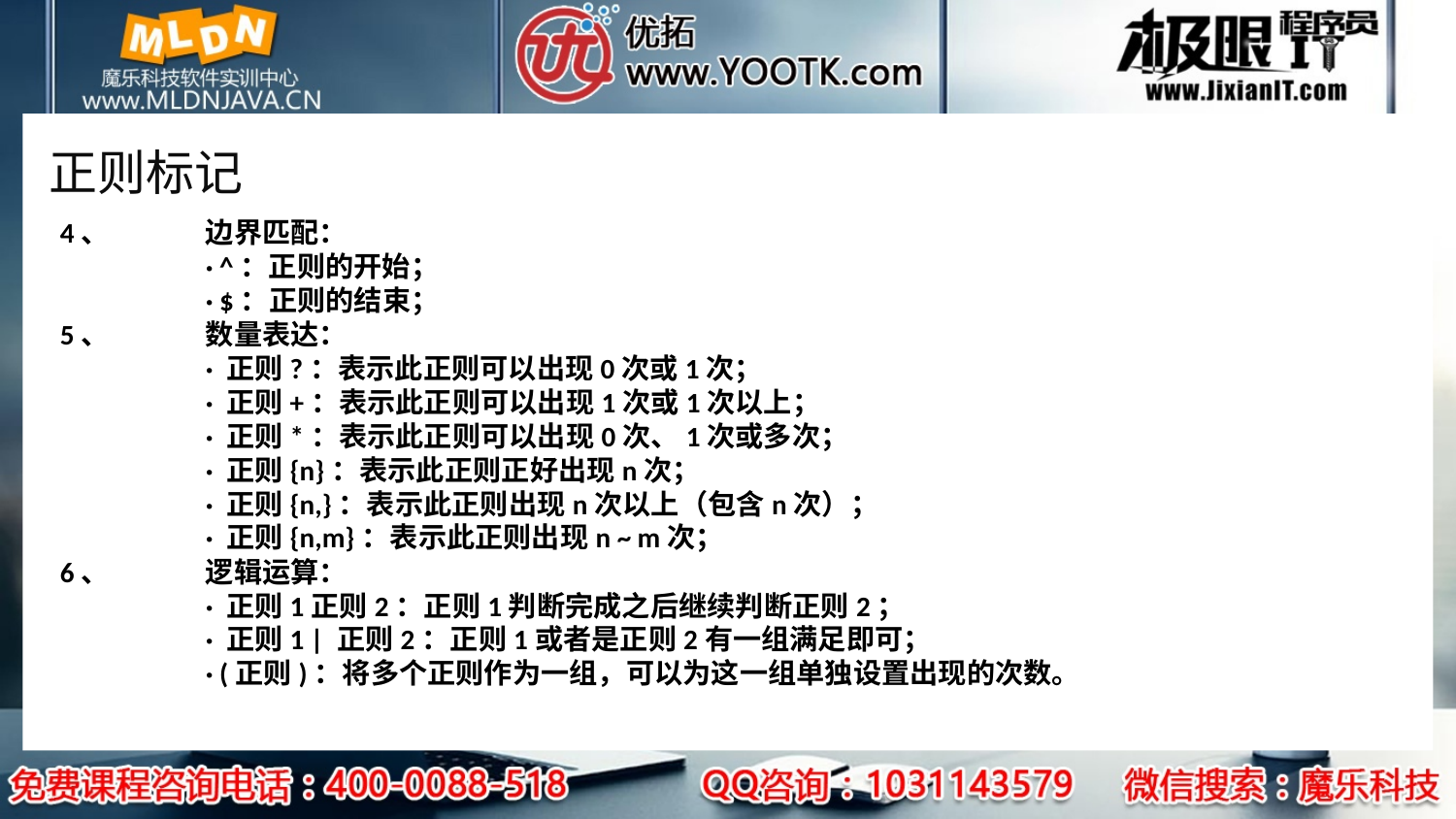

# 正则标记
4、	边界匹配：
	· ^：正则的开始；
	· $：正则的结束；
5、	数量表达：
	· 正则?：表示此正则可以出现0次或1次；
	· 正则+：表示此正则可以出现1次或1次以上；
	· 正则*：表示此正则可以出现0次、1次或多次；
	· 正则{n}：表示此正则正好出现n次；
	· 正则{n,}：表示此正则出现n次以上（包含n次）；
	· 正则{n,m}：表示此正则出现n ~ m次；
6、	逻辑运算：
	· 正则1正则2：正则1判断完成之后继续判断正则2；
	· 正则1 | 正则2：正则1或者是正则2有一组满足即可；
	· (正则)：将多个正则作为一组，可以为这一组单独设置出现的次数。